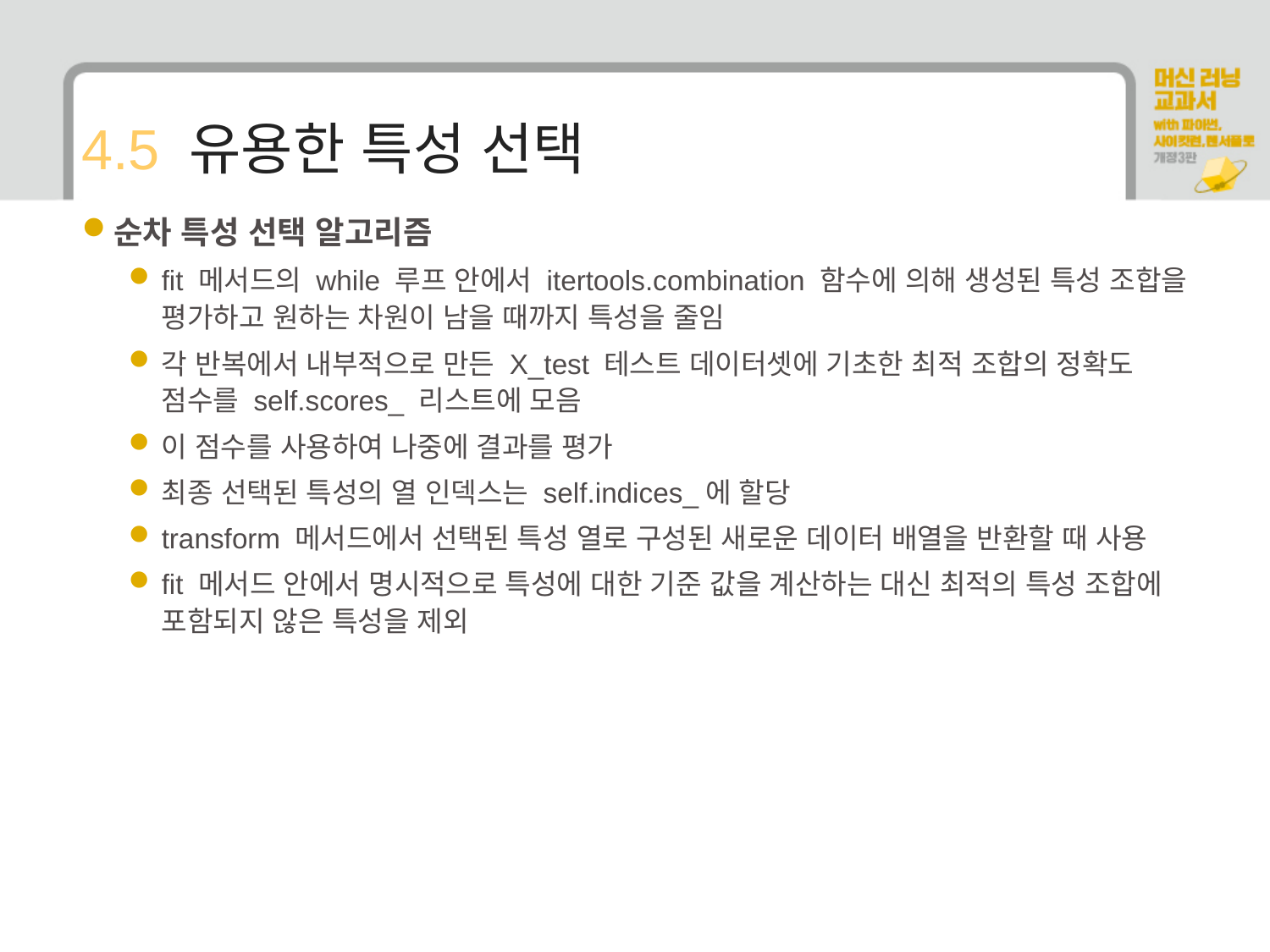

# 4.5 유용한 특성 선택
순차 특성 선택 알고리즘
fit 메서드의 while 루프 안에서 itertools.combination 함수에 의해 생성된 특성 조합을 평가하고 원하는 차원이 남을 때까지 특성을 줄임
각 반복에서 내부적으로 만든 X_test 테스트 데이터셋에 기초한 최적 조합의 정확도 점수를 self.scores_ 리스트에 모음
이 점수를 사용하여 나중에 결과를 평가
최종 선택된 특성의 열 인덱스는 self.indices_에 할당
transform 메서드에서 선택된 특성 열로 구성된 새로운 데이터 배열을 반환할 때 사용
fit 메서드 안에서 명시적으로 특성에 대한 기준 값을 계산하는 대신 최적의 특성 조합에 포함되지 않은 특성을 제외